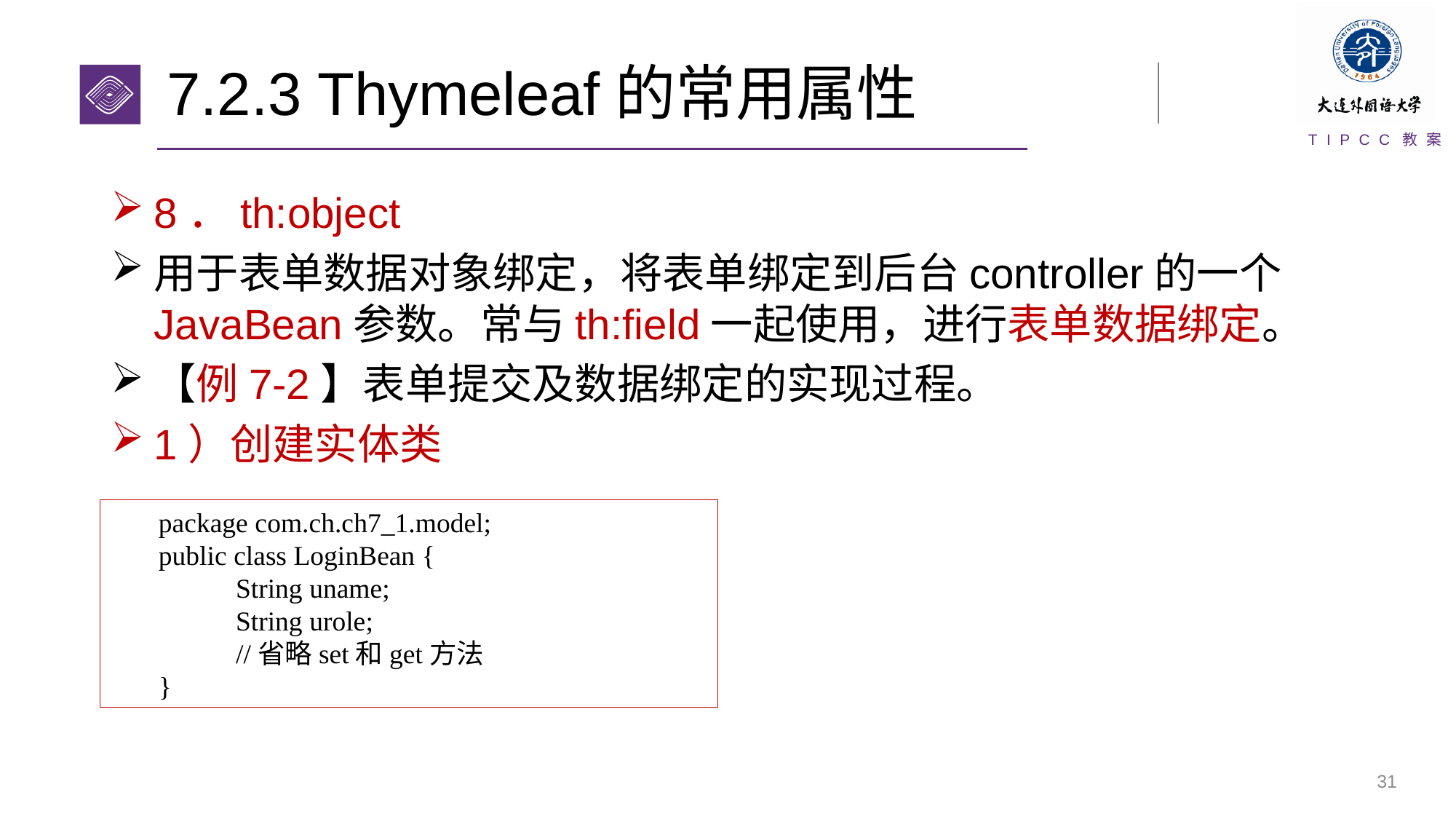

# 7.2.3 Thymeleaf的常用属性
8．th:object
用于表单数据对象绑定，将表单绑定到后台controller的一个JavaBean参数。常与th:field一起使用，进行表单数据绑定。
【例7-2】表单提交及数据绑定的实现过程。
1）创建实体类
package com.ch.ch7_1.model;
public class LoginBean {
	String uname;
	String urole;
	//省略set和get方法
}
31